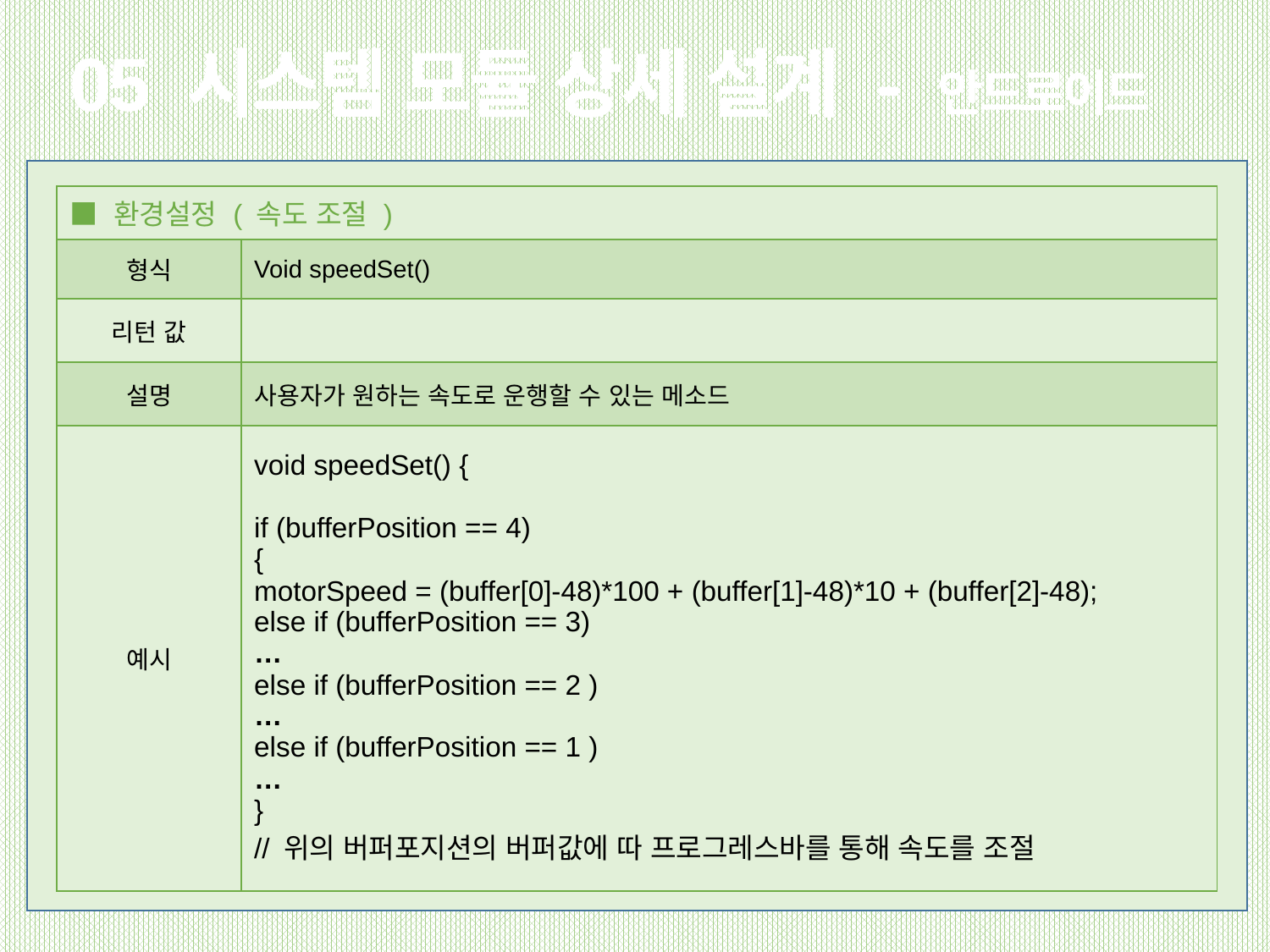

# 05 시스템 모듈 상세 설계 - 안드로이드

| ■ 환경설정 ( 속도 조절 ) |  |
| --- | --- |
| 형식 | Void speedSet() |
| 리턴 값 |  |
| 설명 | 사용자가 원하는 속도로 운행할 수 있는 메소드 |
| 예시 | void speedSet() { if (bufferPosition == 4) { motorSpeed = (buffer[0]-48)\*100 + (buffer[1]-48)\*10 + (buffer[2]-48); else if (bufferPosition == 3) … else if (bufferPosition == 2 ) … else if (bufferPosition == 1 ) … } // 위의 버퍼포지션의 버퍼값에 따 프로그레스바를 통해 속도를 조절 |